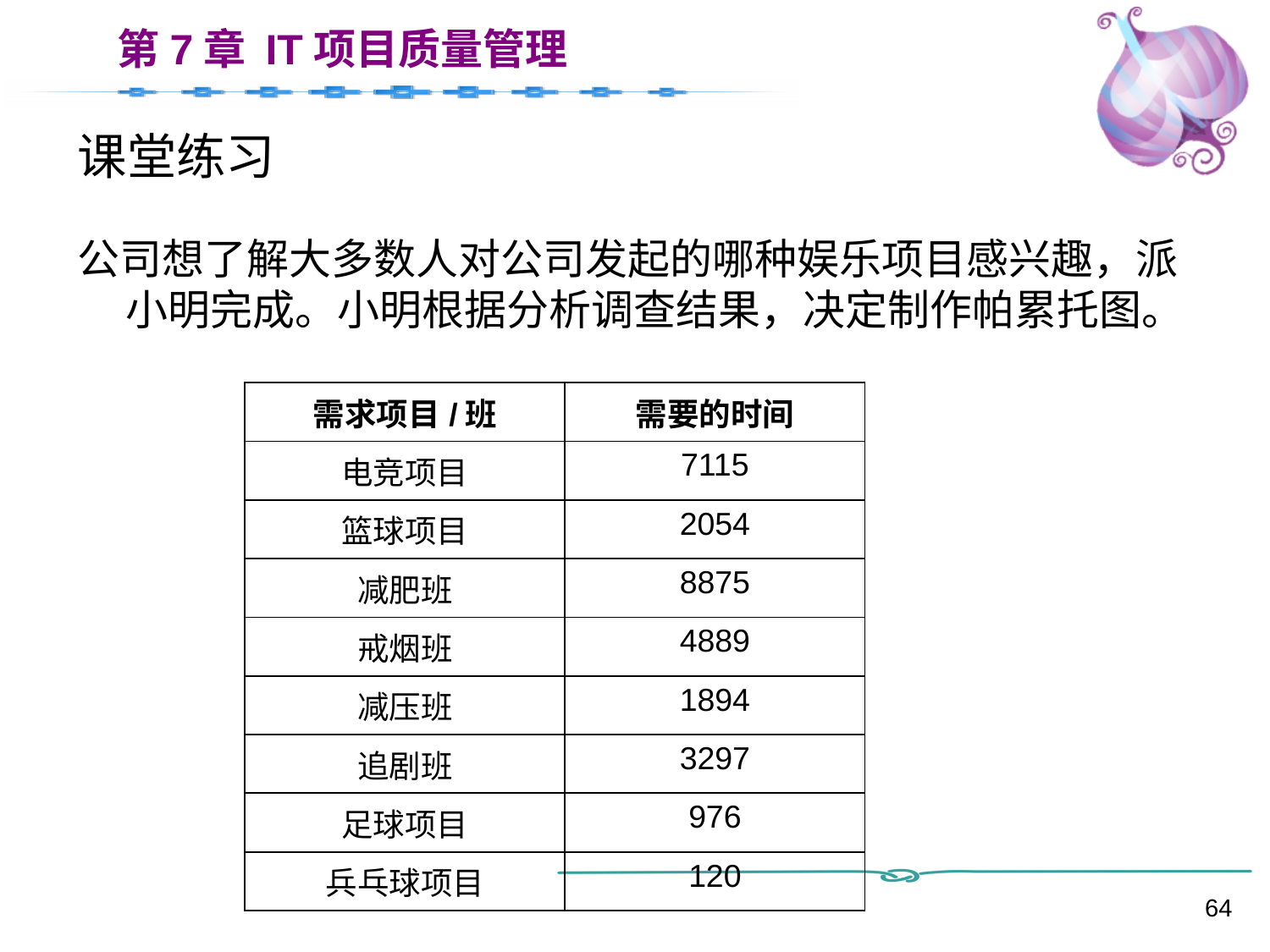

# 课堂练习
公司想了解大多数人对公司发起的哪种娱乐项目感兴趣，派小明完成。小明根据分析调查结果，决定制作帕累托图。
| 需求项目/班 | 需要的时间 |
| --- | --- |
| 电竞项目 | 7115 |
| 篮球项目 | 2054 |
| 减肥班 | 8875 |
| 戒烟班 | 4889 |
| 减压班 | 1894 |
| 追剧班 | 3297 |
| 足球项目 | 976 |
| 兵乓球项目 | 120 |
64